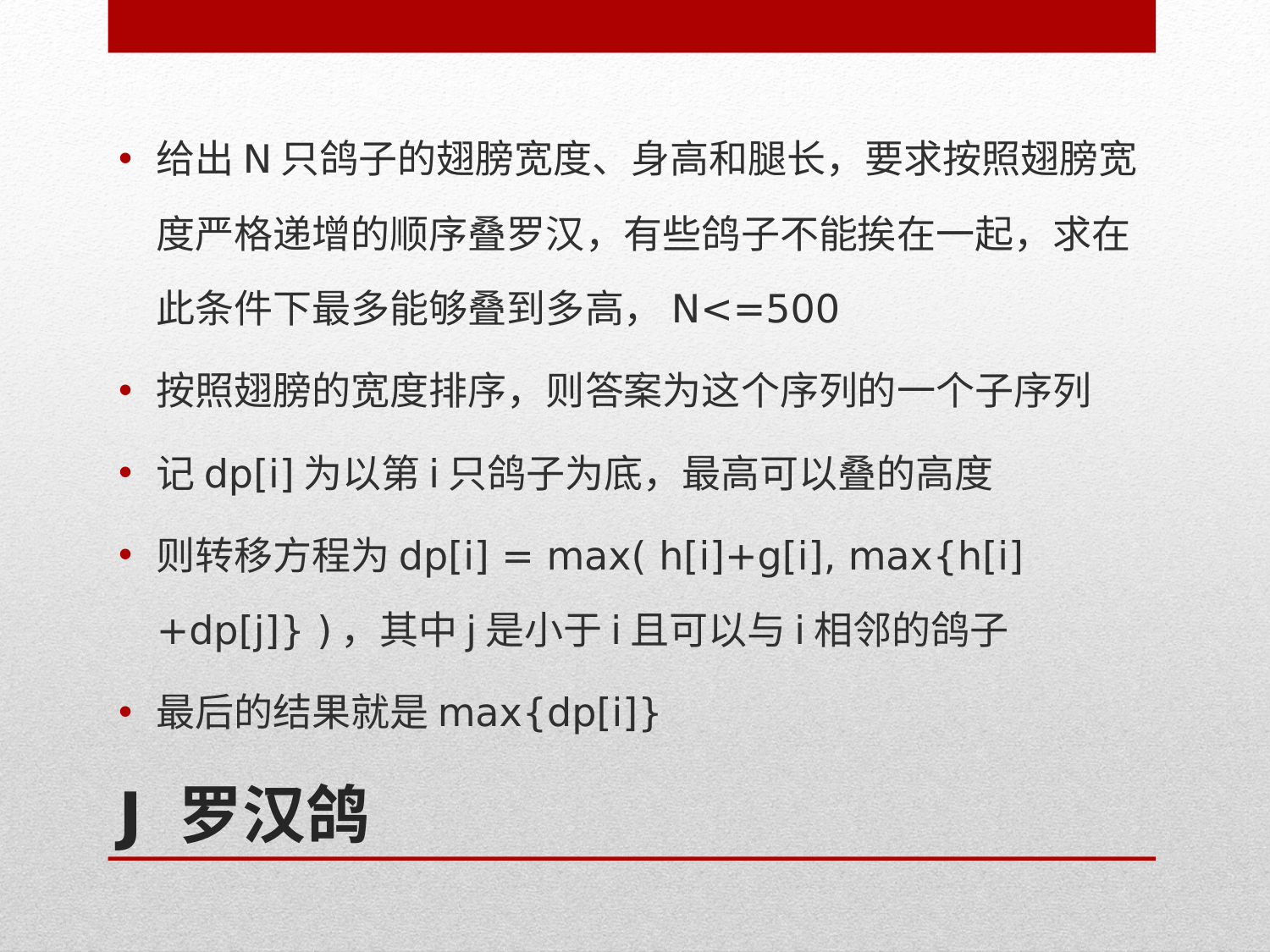

给出N只鸽子的翅膀宽度、身高和腿长，要求按照翅膀宽度严格递增的顺序叠罗汉，有些鸽子不能挨在一起，求在此条件下最多能够叠到多高，N<=500
按照翅膀的宽度排序，则答案为这个序列的一个子序列
记dp[i]为以第i只鸽子为底，最高可以叠的高度
则转移方程为dp[i] = max( h[i]+g[i], max{h[i]+dp[j]} )，其中j是小于i且可以与i相邻的鸽子
最后的结果就是max{dp[i]}
# J 罗汉鸽